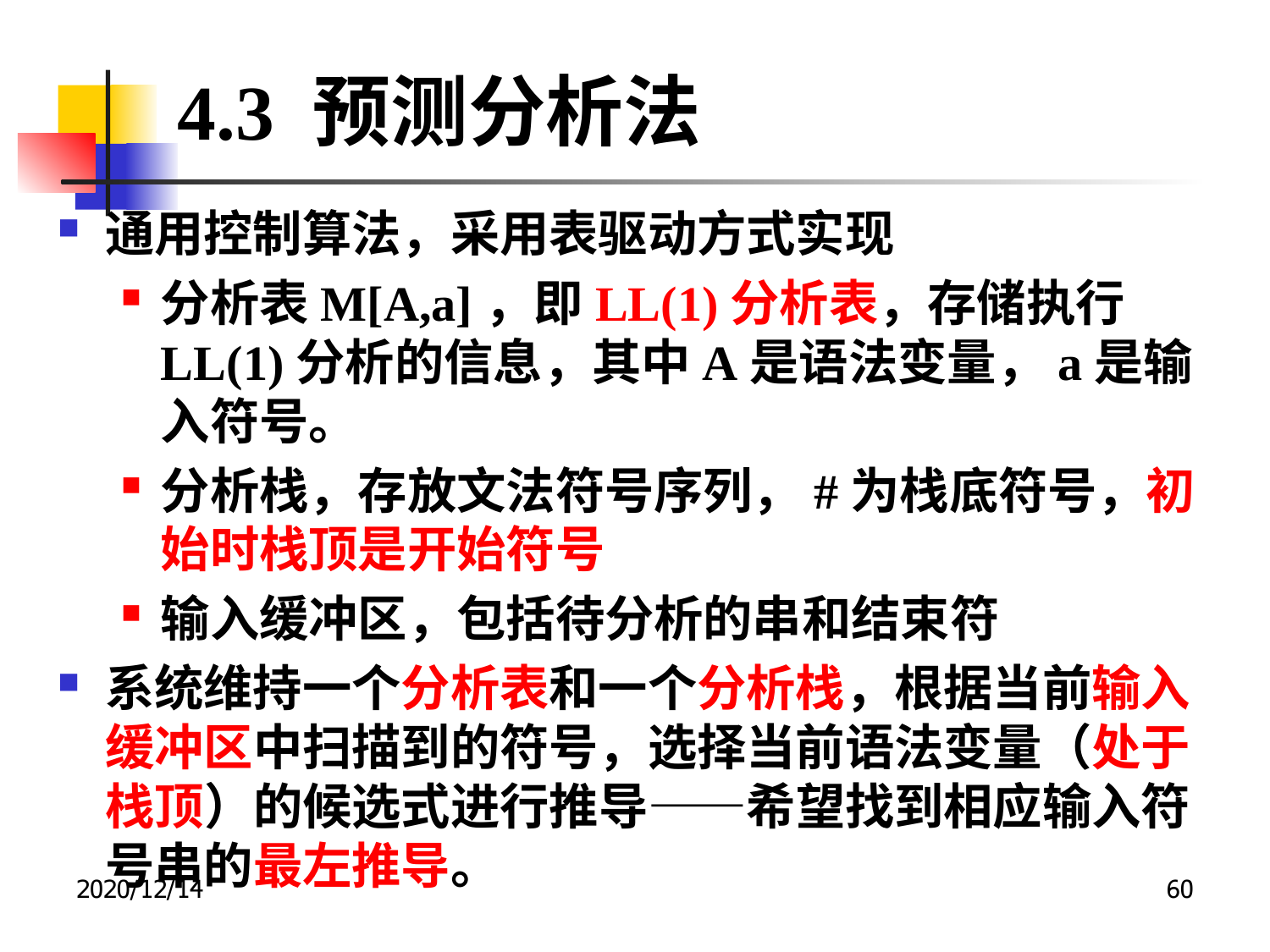

4.3 预测分析法
通用控制算法，采用表驱动方式实现
分析表M[A,a]，即LL(1)分析表，存储执行LL(1)分析的信息，其中A是语法变量，a是输入符号。
分析栈，存放文法符号序列，#为栈底符号，初始时栈顶是开始符号
输入缓冲区，包括待分析的串和结束符
系统维持一个分析表和一个分析栈，根据当前输入缓冲区中扫描到的符号，选择当前语法变量（处于栈顶）的候选式进行推导——希望找到相应输入符号串的最左推导。
2020/12/14
60